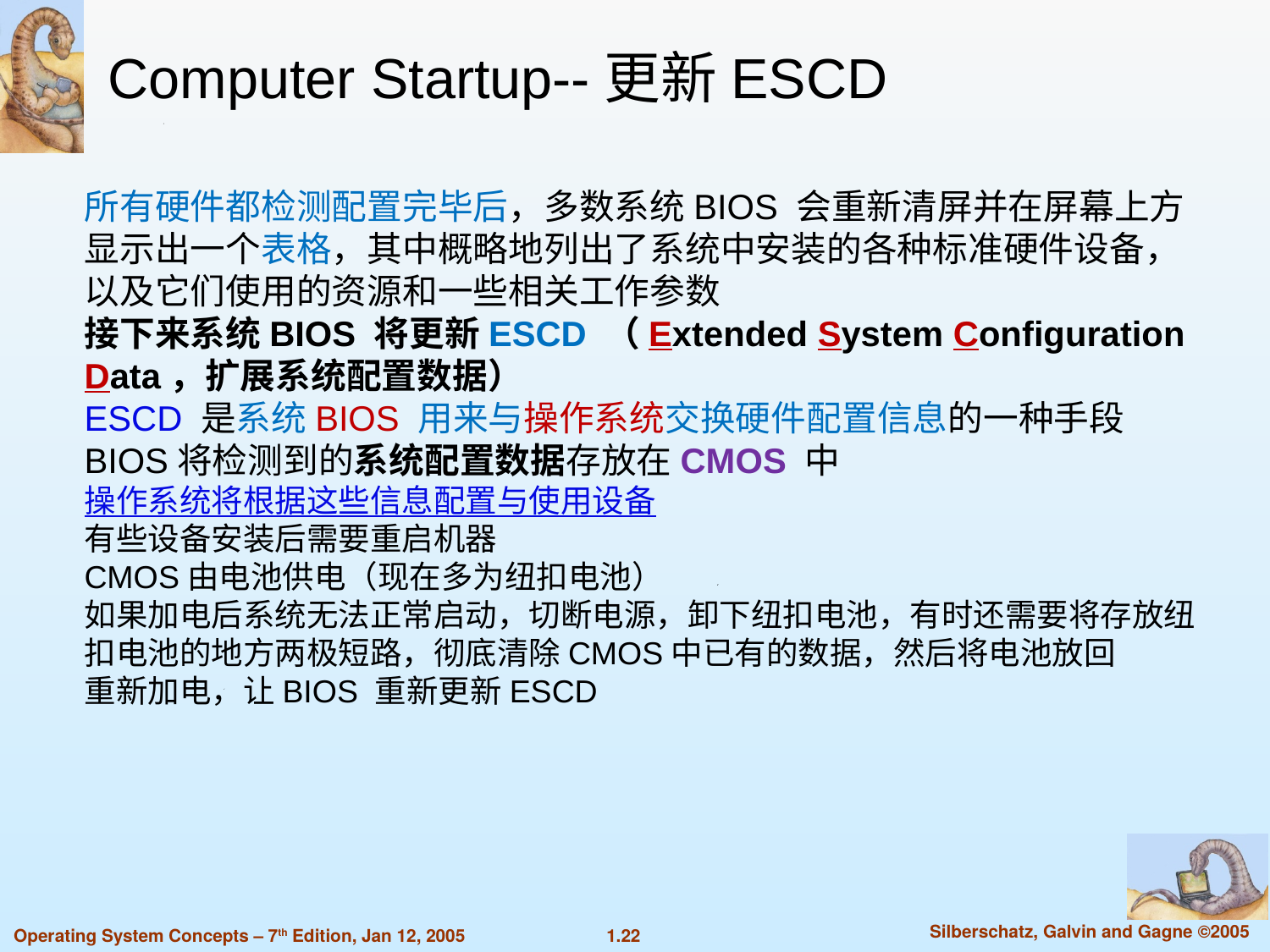

Computer Startup--更新ESCD
所有硬件都检测配置完毕后，多数系统BIOS 会重新清屏并在屏幕上方显示出一个表格，其中概略地列出了系统中安装的各种标准硬件设备，以及它们使用的资源和一些相关工作参数
接下来系统BIOS 将更新ESCD （Extended System Configuration Data，扩展系统配置数据）
ESCD 是系统BIOS 用来与操作系统交换硬件配置信息的一种手段
BIOS将检测到的系统配置数据存放在CMOS 中
操作系统将根据这些信息配置与使用设备
有些设备安装后需要重启机器
CMOS由电池供电（现在多为纽扣电池）
如果加电后系统无法正常启动，切断电源，卸下纽扣电池，有时还需要将存放纽扣电池的地方两极短路，彻底清除CMOS中已有的数据，然后将电池放回
重新加电，让BIOS 重新更新ESCD